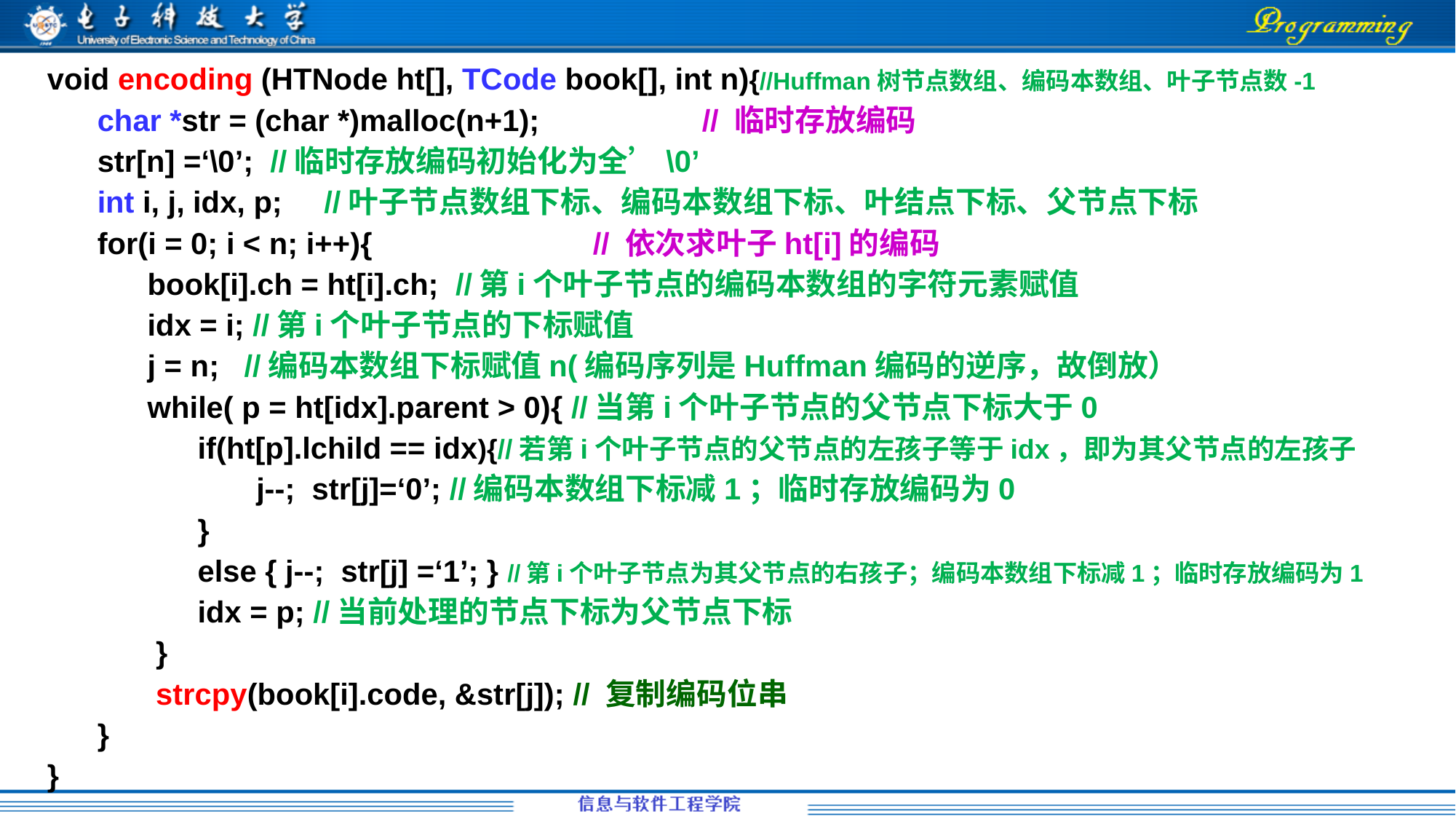

void encoding (HTNode ht[], TCode book[], int n){//Huffman树节点数组、编码本数组、叶子节点数-1
      char *str = (char *)malloc(n+1); 		// 临时存放编码
      str[n] =‘\0’;  //临时存放编码初始化为全’\0’
      int i, j, idx, p;     //叶子节点数组下标、编码本数组下标、叶结点下标、父节点下标
      for(i = 0; i < n; i++){			// 依次求叶子ht[i]的编码
            book[i].ch = ht[i].ch;  //第i个叶子节点的编码本数组的字符元素赋值
            idx = i; //第i个叶子节点的下标赋值
            j = n;   //编码本数组下标赋值n(编码序列是Huffman编码的逆序，故倒放）
            while( p = ht[idx].parent > 0){ //当第i个叶子节点的父节点下标大于0
                  if(ht[p].lchild == idx){//若第i个叶子节点的父节点的左孩子等于idx，即为其父节点的左孩子
                         j--;  str[j]=‘0’; //编码本数组下标减1；临时存放编码为0
                  }
                  else { j--;  str[j] =‘1’; } //第i个叶子节点为其父节点的右孩子；编码本数组下标减1；临时存放编码为1
                  idx = p; //当前处理的节点下标为父节点下标
             }
             strcpy(book[i].code, &str[j]); // 复制编码位串
      }
}